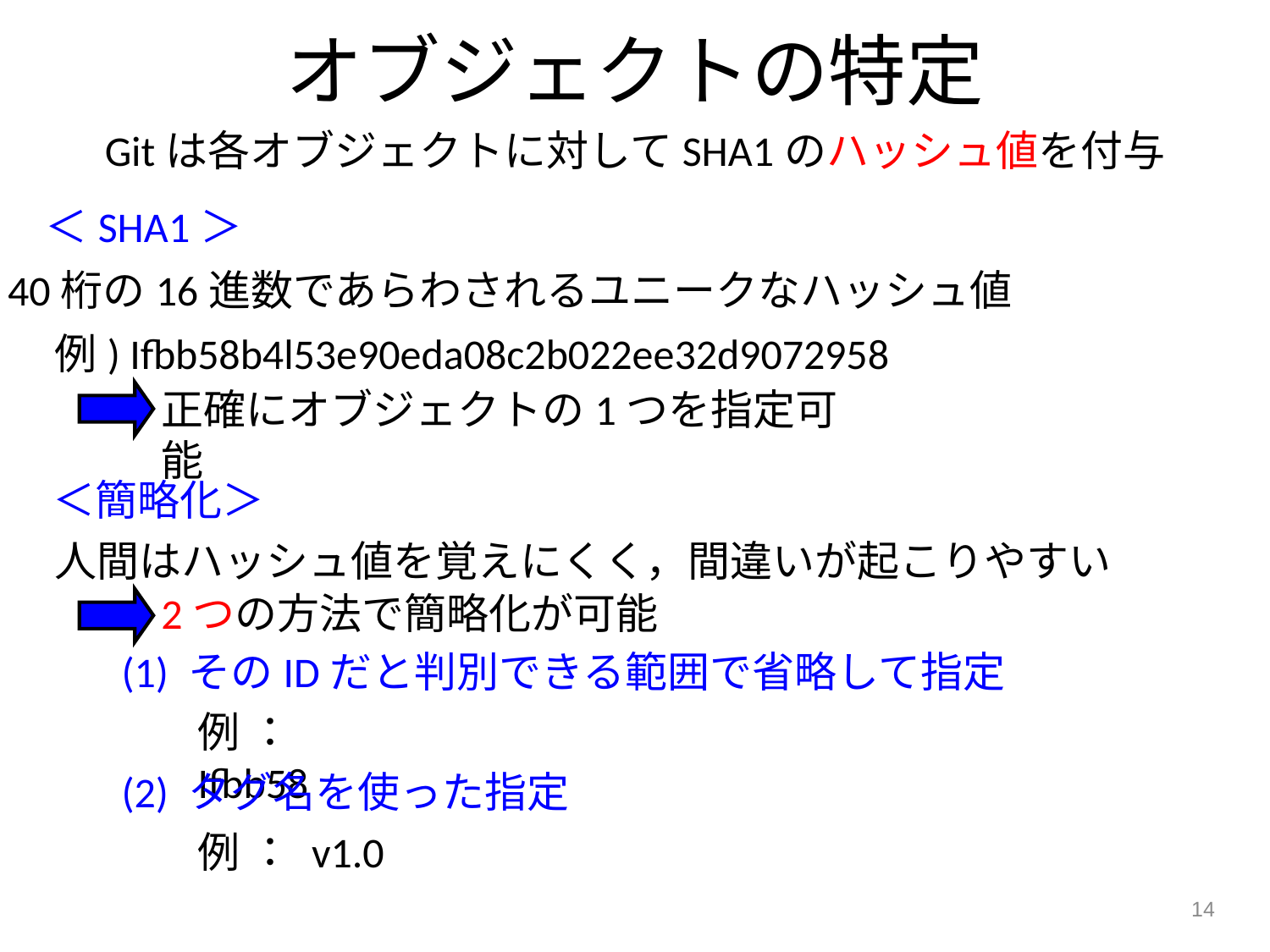

オブジェクトの特定
Gitは各オブジェクトに対してSHA1のハッシュ値を付与
＜SHA1＞
40桁の16進数であらわされるユニークなハッシュ値
例) Ifbb58b4l53e90eda08c2b022ee32d9072958
正確にオブジェクトの1つを指定可能

＜簡略化＞
人間はハッシュ値を覚えにくく，間違いが起こりやすい
2つの方法で簡略化が可能

(1) そのIDだと判別できる範囲で省略して指定
例 ： Ifbb58
(2) タグ名を使った指定
例 ： v1.0
14